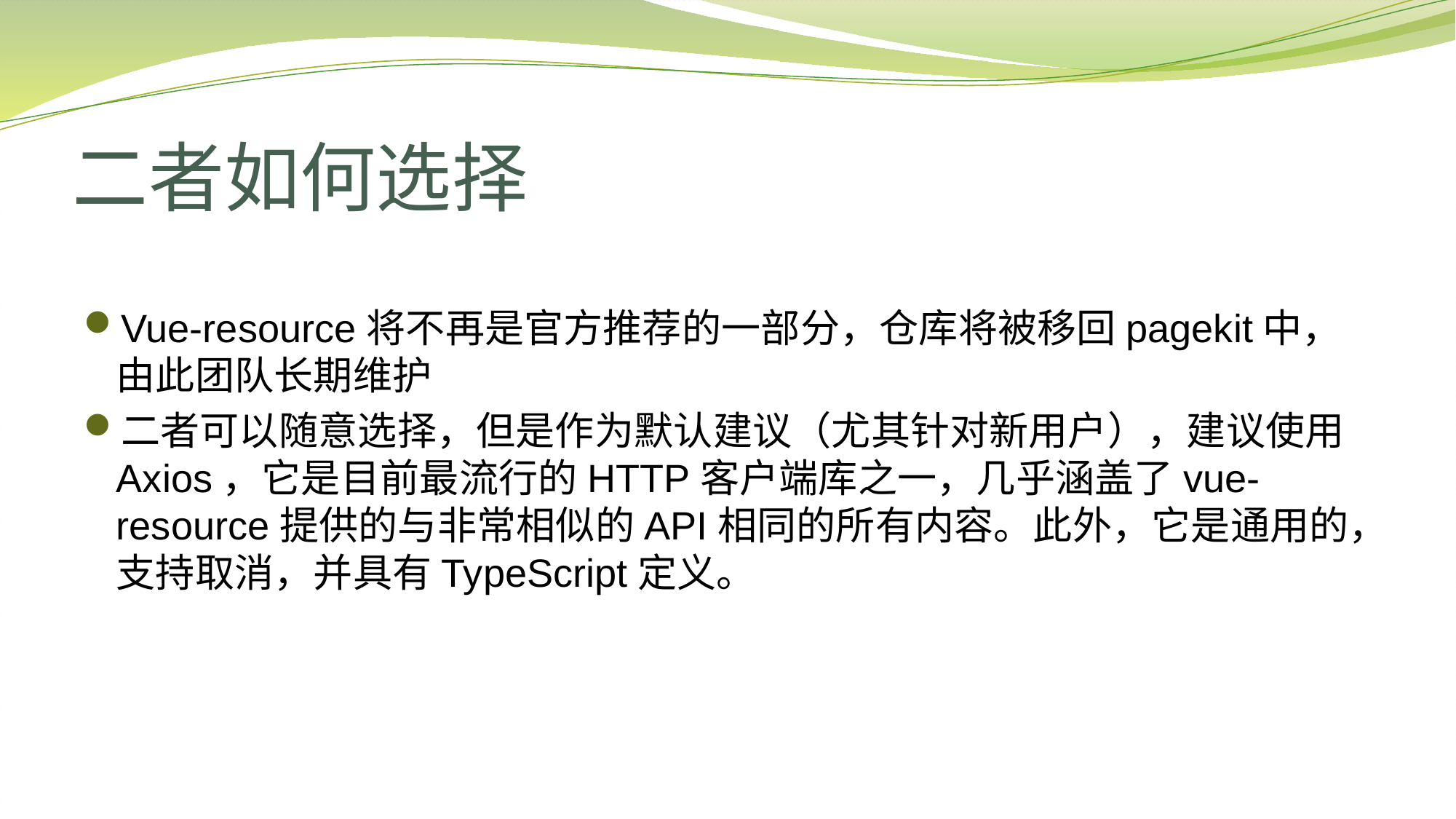

# 二者如何选择
Vue-resource将不再是官方推荐的一部分，仓库将被移回pagekit中，由此团队长期维护
二者可以随意选择，但是作为默认建议（尤其针对新用户），建议使用Axios，它是目前最流行的HTTP客户端库之一，几乎涵盖了vue-resource提供的与非常相似的API相同的所有内容。此外，它是通用的，支持取消，并具有TypeScript定义。